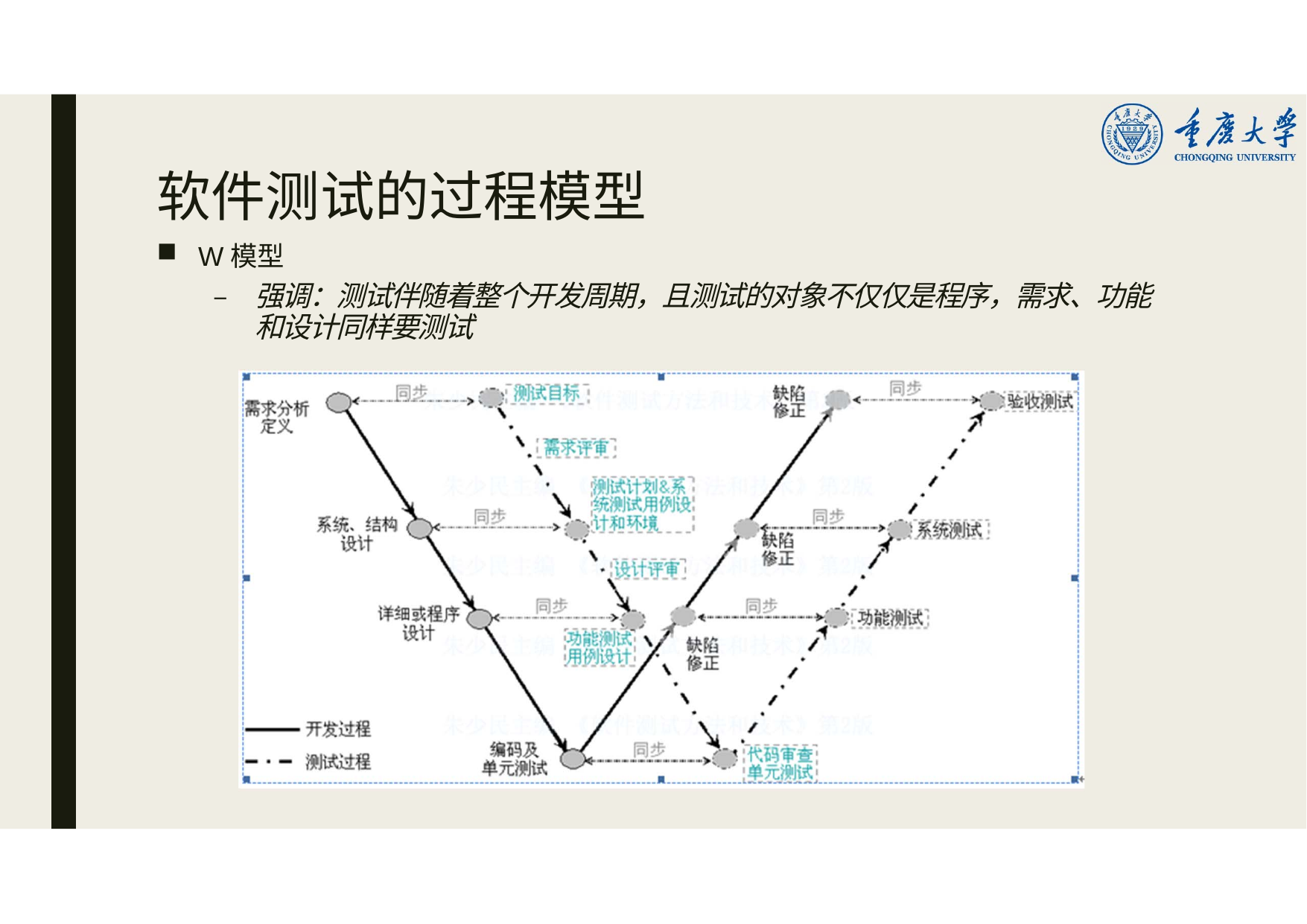

# 软件测试的过程模型
W模型
–	强调：测试伴随着整个开发周期，且测试的对象不仅仅是程序，需求、功能 和设计同样要测试